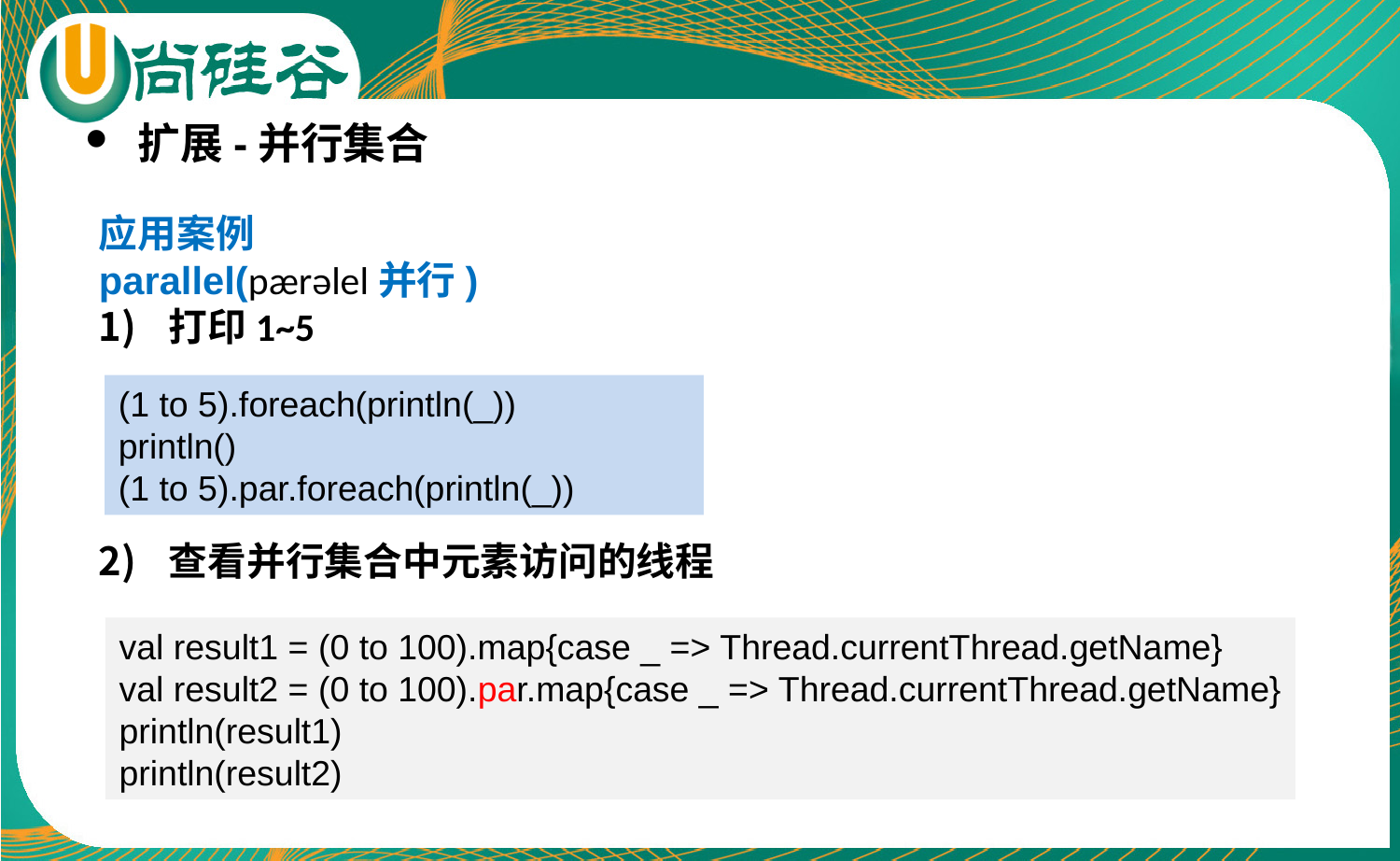

扩展-并行集合

应用案例
parallel(pærəlel并行)
打印1~5

查看并行集合中元素访问的线程

(1 to 5).foreach(println(_))
println()
(1 to 5).par.foreach(println(_))
val result1 = (0 to 100).map{case _ => Thread.currentThread.getName}
val result2 = (0 to 100).par.map{case _ => Thread.currentThread.getName}
println(result1)
println(result2)